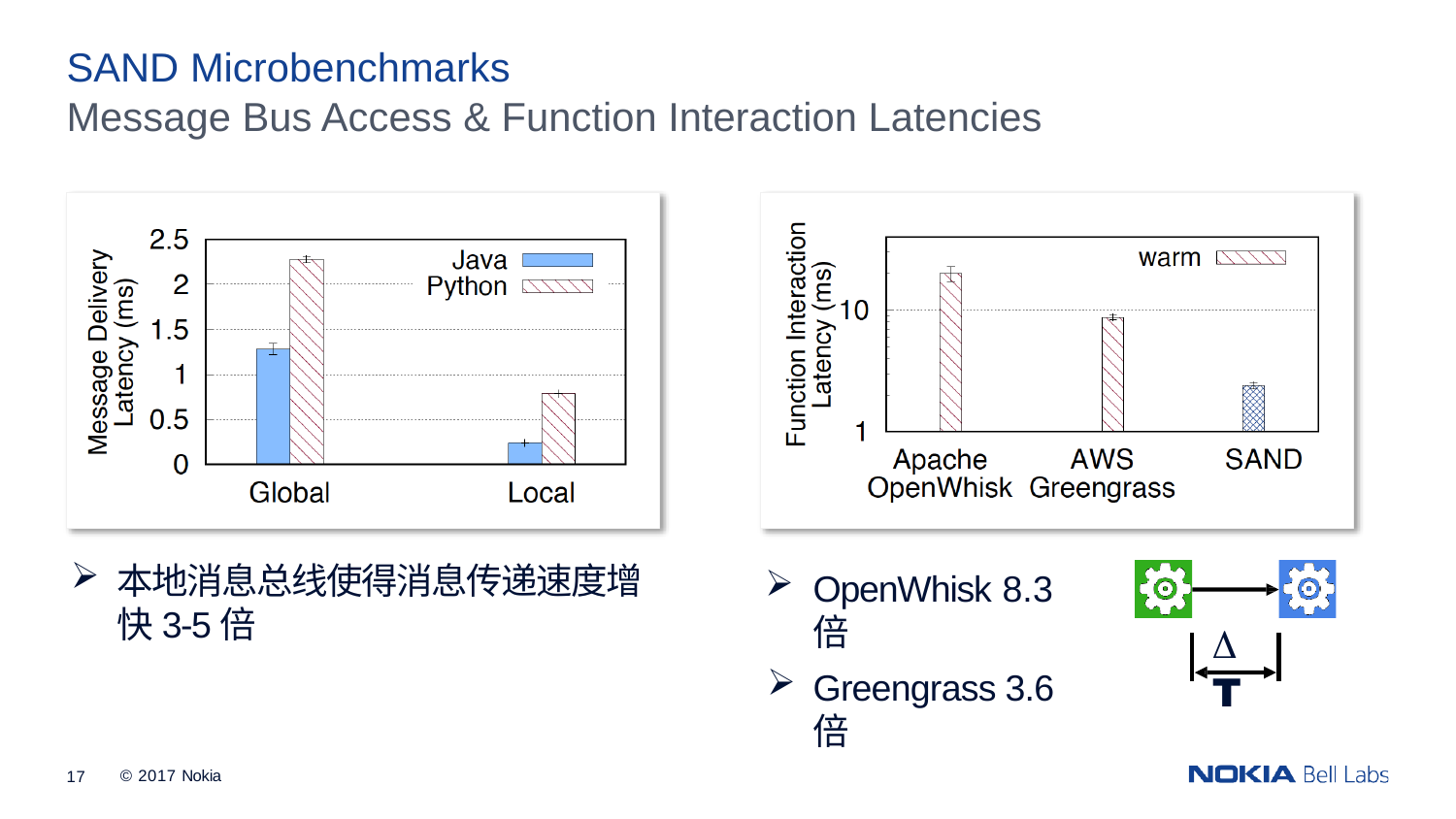

# SAND Microbenchmarks
Message Bus Access & Function Interaction Latencies

本地消息总线使得消息传递速度增快3-5倍

OpenWhisk 8.3倍
Greengrass 3.6倍
ΔT

© 2017 Nokia
17